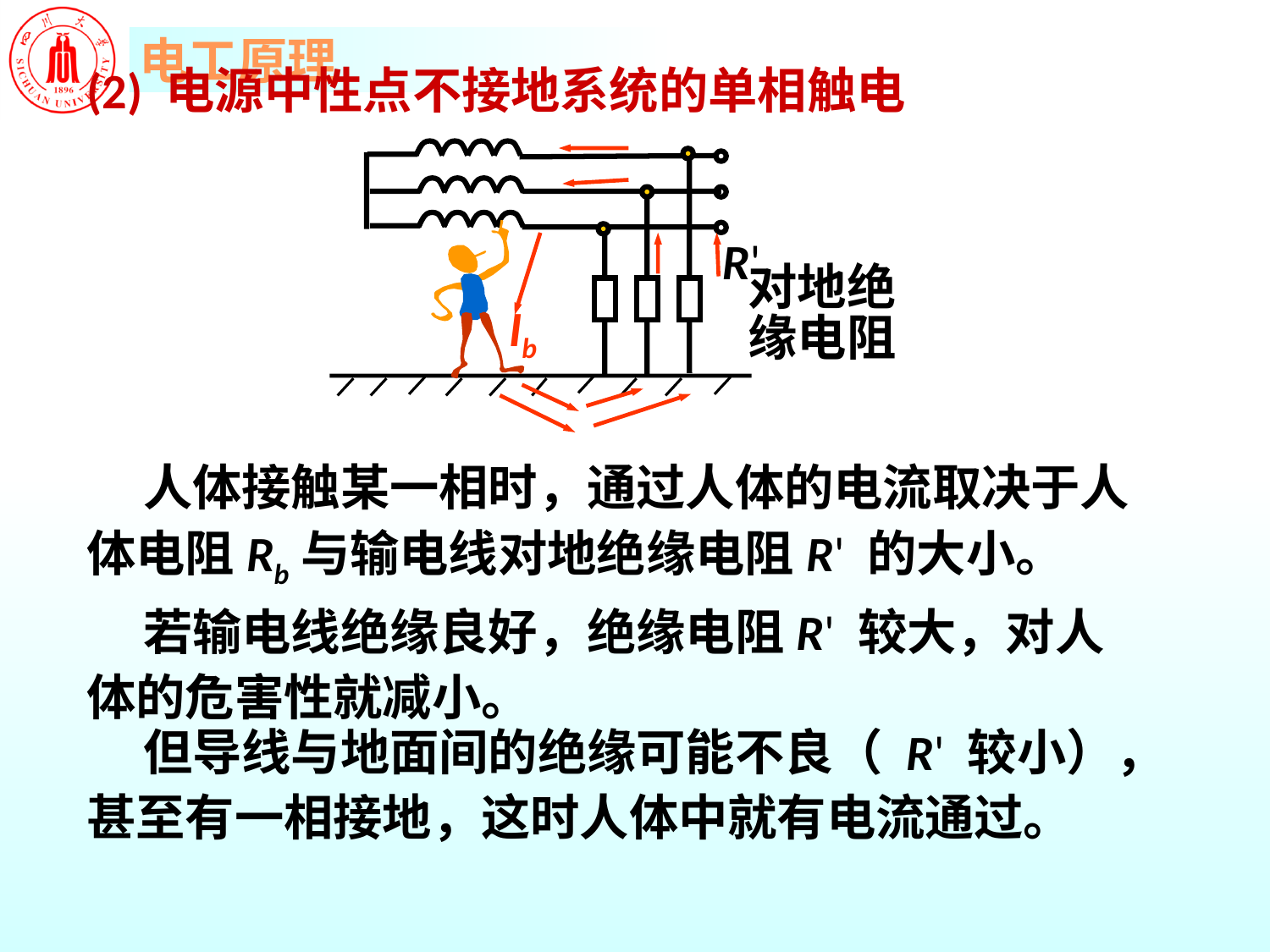

# (2) 电源中性点不接地系统的单相触电

R'

Ib

对地绝
缘电阻
    人体接触某一相时，通过人体的电流取决于人体电阻Rb与输电线对地绝缘电阻R' 的大小。
    若输电线绝缘良好，绝缘电阻R' 较大，对人体的危害性就减小。
    但导线与地面间的绝缘可能不良（ R' 较小），甚至有一相接地，这时人体中就有电流通过。